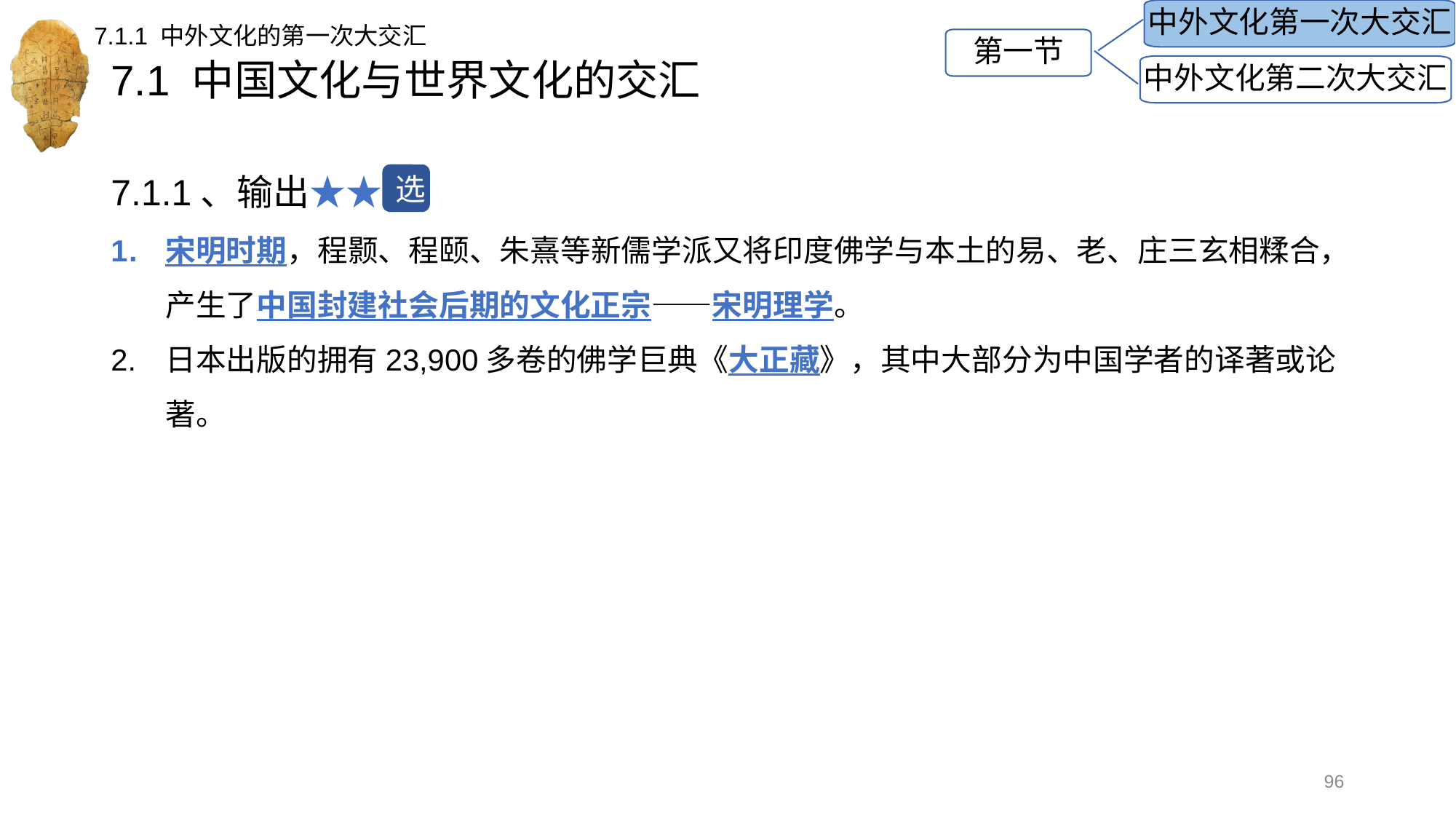

中外文化第一次大交汇

7.1.1 中外文化的第一次大交汇
第一节
# 7.1 中国文化与世界文化的交汇
中外文化第二次大交汇

7.1.1、输出★★★
宋明时期，程颢、程颐、朱熹等新儒学派又将印度佛学与本土的易、老、庄三玄相糅合，产生了中国封建社会后期的文化正宗——宋明理学。
日本出版的拥有23,900多卷的佛学巨典《大正藏》，其中大部分为中国学者的译著或论著。
选
96